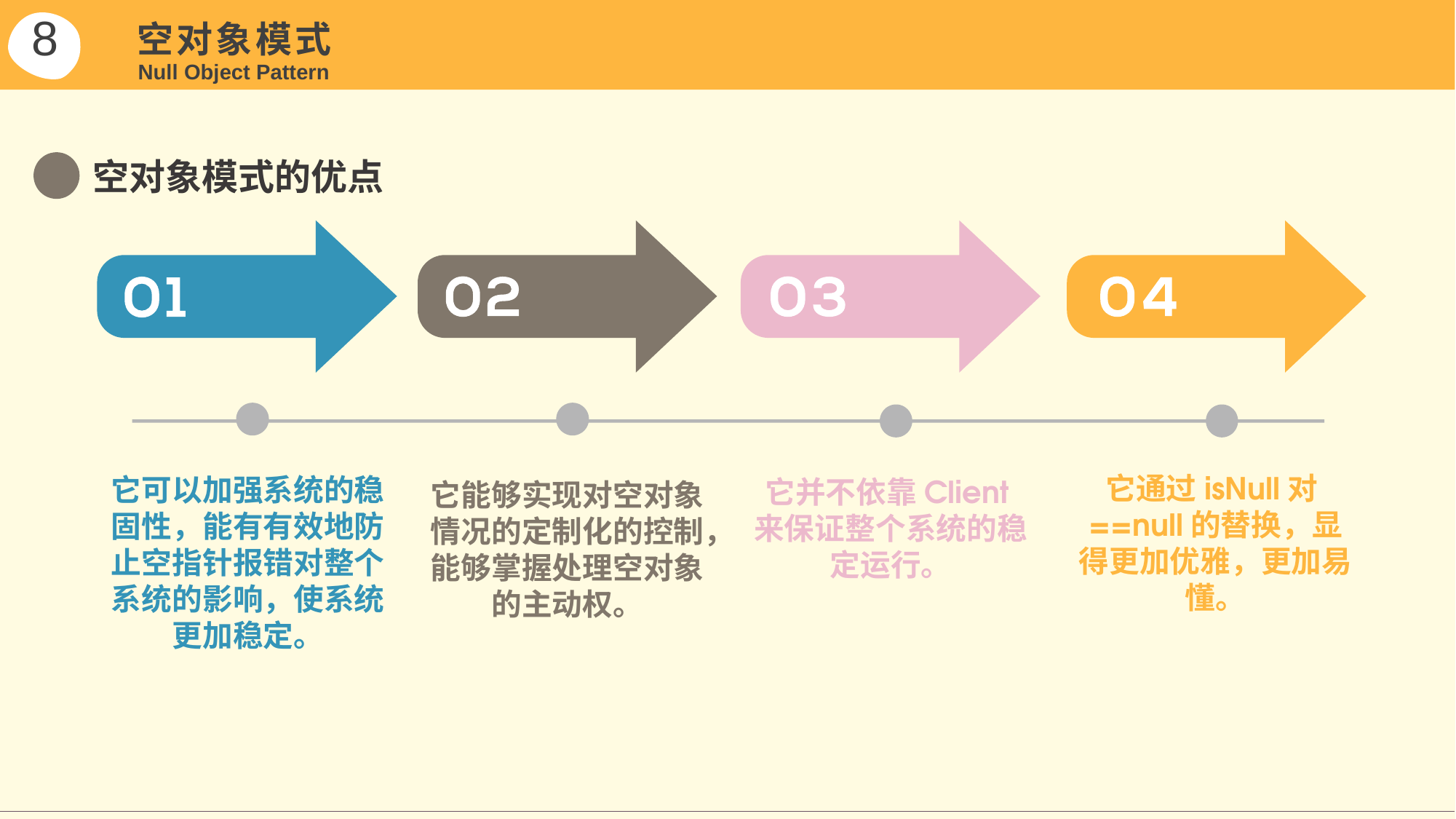

8
空对象模式

Null Object Pattern
空对象模式的优点

它通过isNull对==null的替换，显得更加优雅，更加易懂。
它可以加强系统的稳固性，能有有效地防止空指针报错对整个系统的影响，使系统更加稳定。

它并不依靠Client来保证整个系统的稳定运行。
它能够实现对空对象情况的定制化的控制，能够掌握处理空对象的主动权。